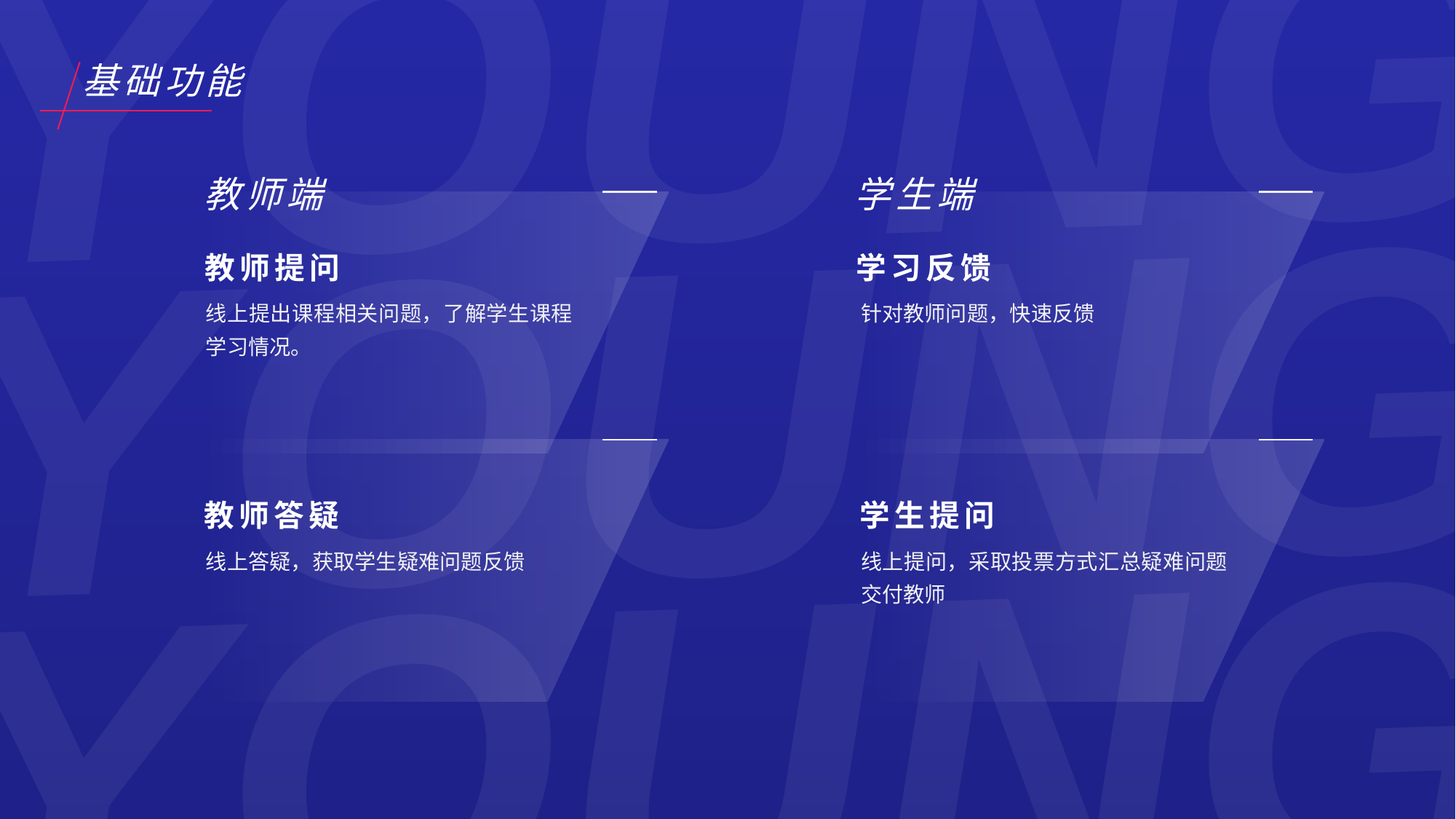

基础功能
教师端
学生端

教师提问
学习反馈
线上提出课程相关问题，了解学生课程学习情况。
针对教师问题，快速反馈

教师答疑
学生提问
线上答疑，获取学生疑难问题反馈
线上提问，采取投票方式汇总疑难问题交付教师